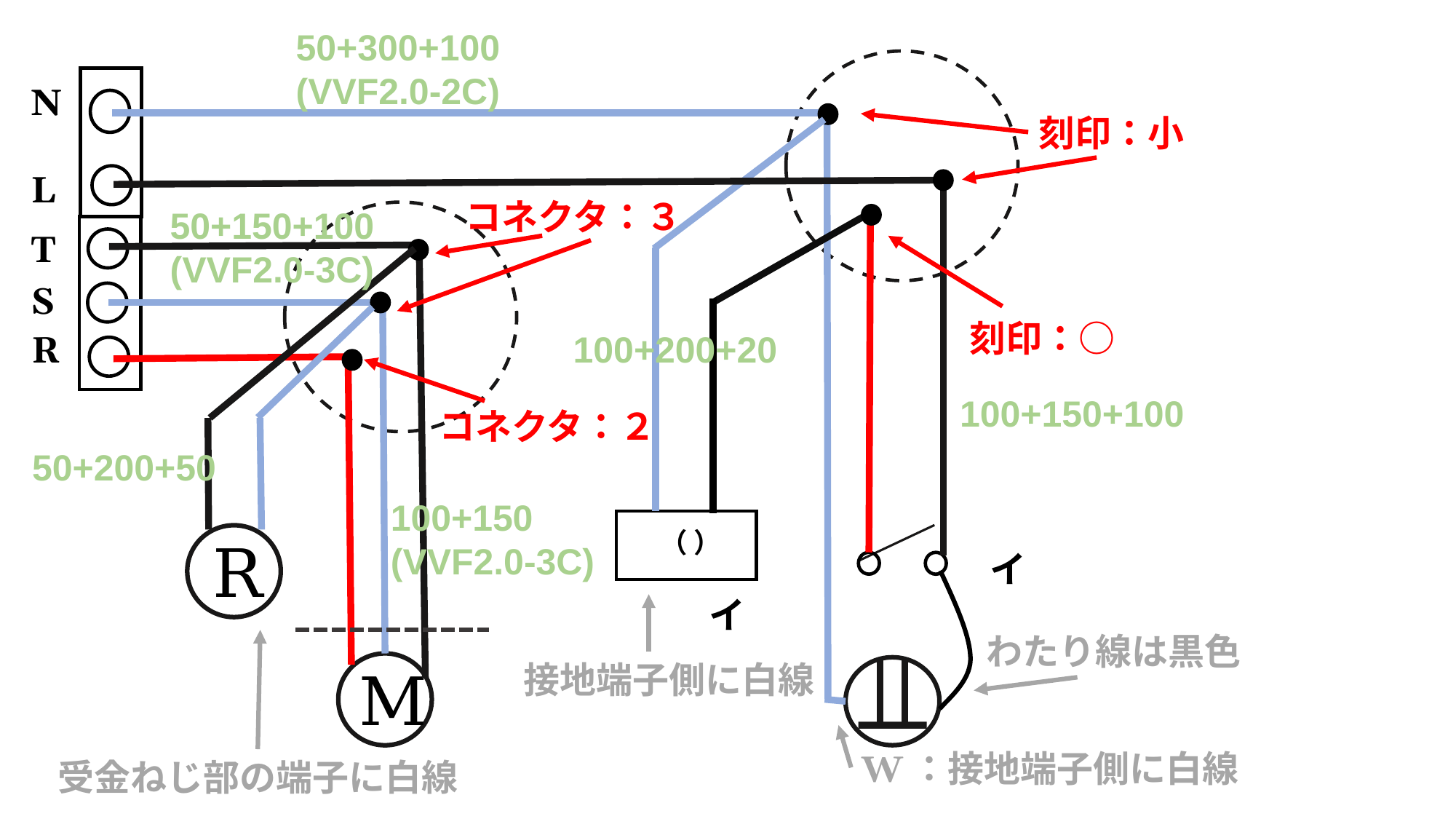

50+300+100
(VVF2.0-2C)

N

L

刻印：小

コネクタ：３
50+150+100
(VVF2.0-3C)

T

S

刻印：○
R
100+200+20

100+150+100
コネクタ：２
50+200+50
（）
100+150
(VVF2.0-3C)
（ ）
R

イ

イ
わたり線は黒色
接地端子側に白線
M

W：接地端子側に白線
受金ねじ部の端子に白線